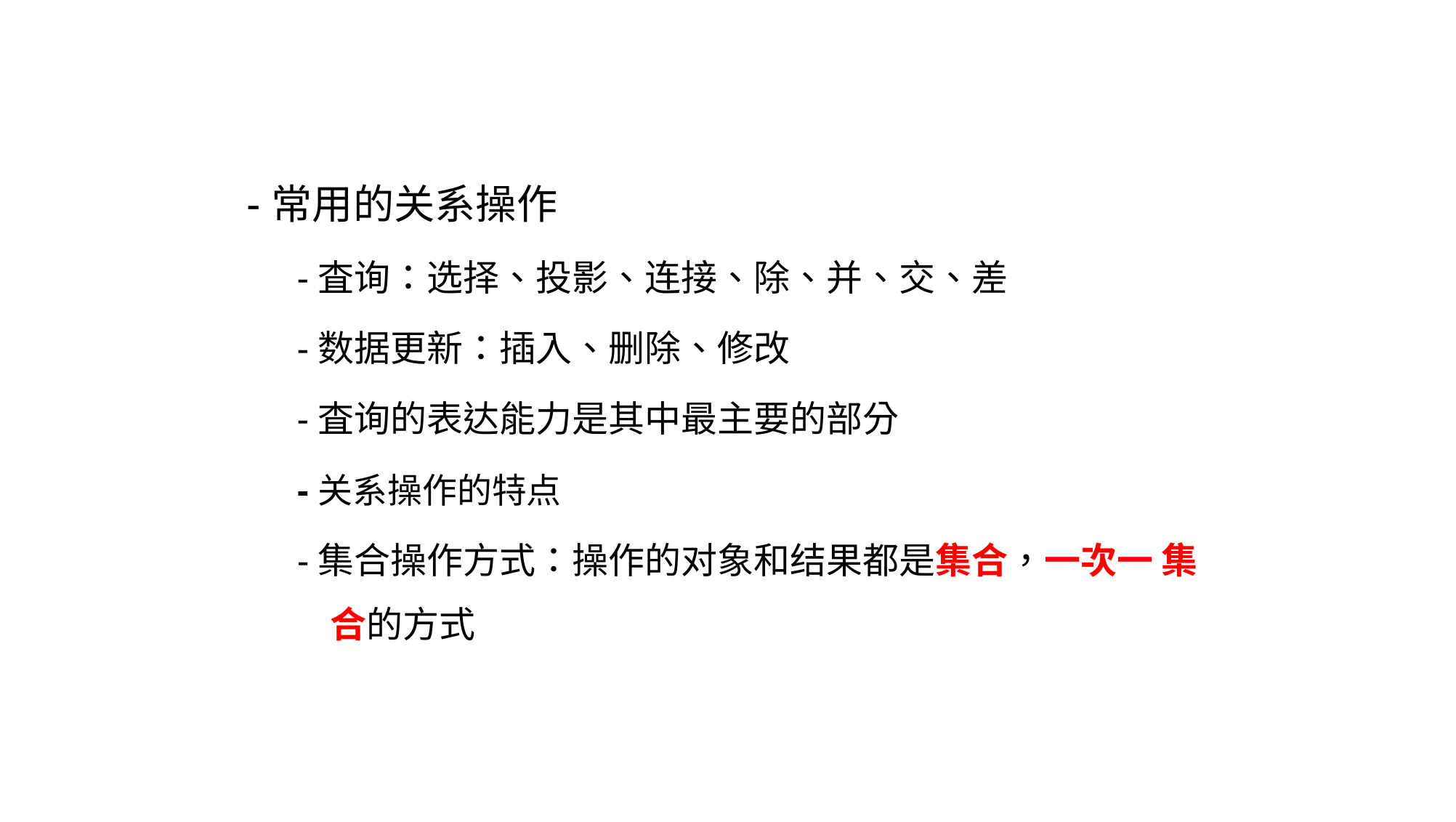

-常用的关系操作
-査询：选择、投影、连接、除、并、交、差
-数据更新：插入、删除、修改
-査询的表达能力是其中最主要的部分
-关系操作的特点
-集合操作方式：操作的对象和结果都是集合，一次一 集合的方式